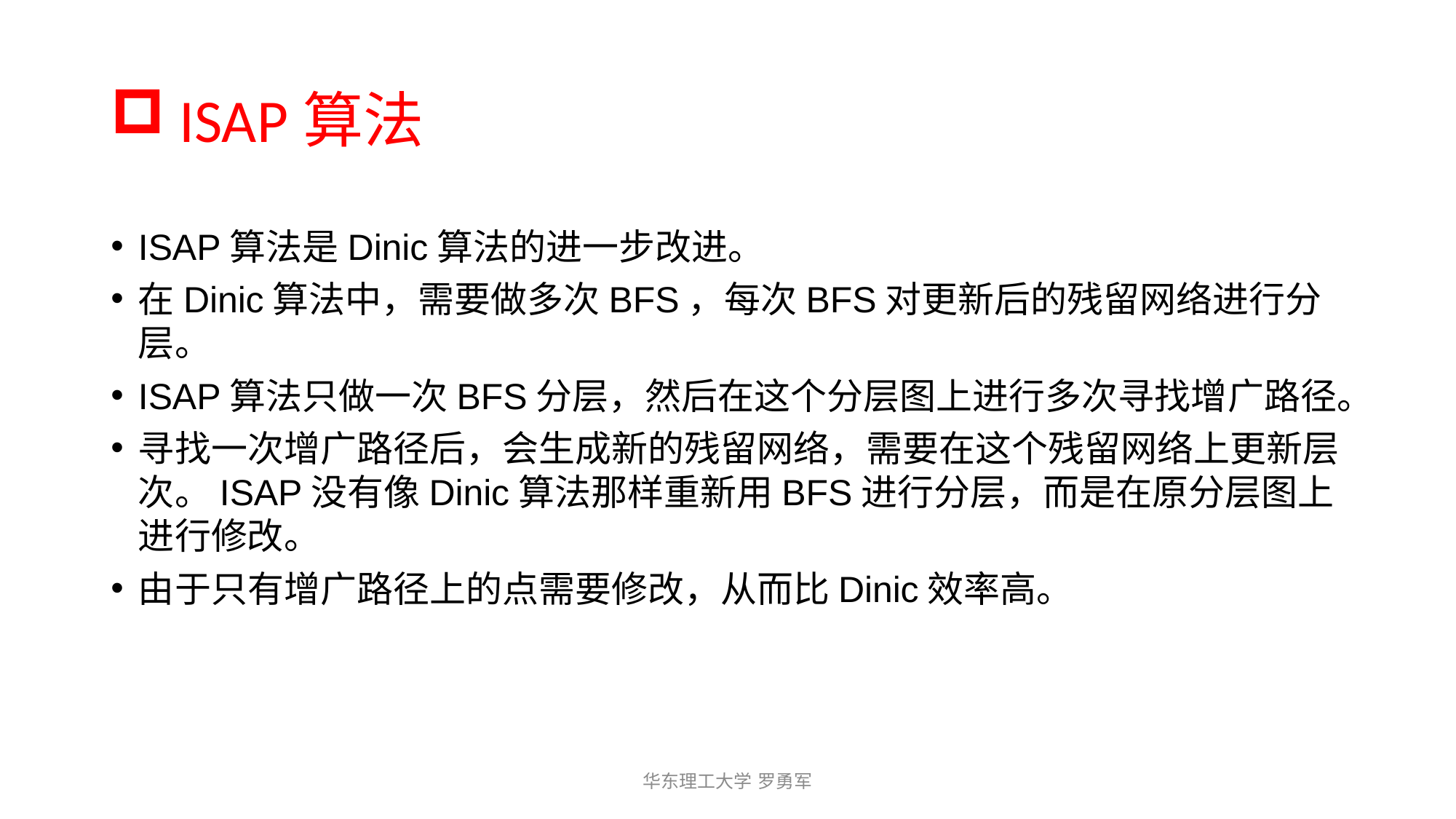

# ISAP算法
ISAP算法是Dinic算法的进一步改进。
在Dinic算法中，需要做多次BFS，每次BFS对更新后的残留网络进行分层。
ISAP算法只做一次BFS分层，然后在这个分层图上进行多次寻找增广路径。
寻找一次增广路径后，会生成新的残留网络，需要在这个残留网络上更新层次。ISAP没有像Dinic算法那样重新用BFS进行分层，而是在原分层图上进行修改。
由于只有增广路径上的点需要修改，从而比Dinic效率高。
华东理工大学 罗勇军